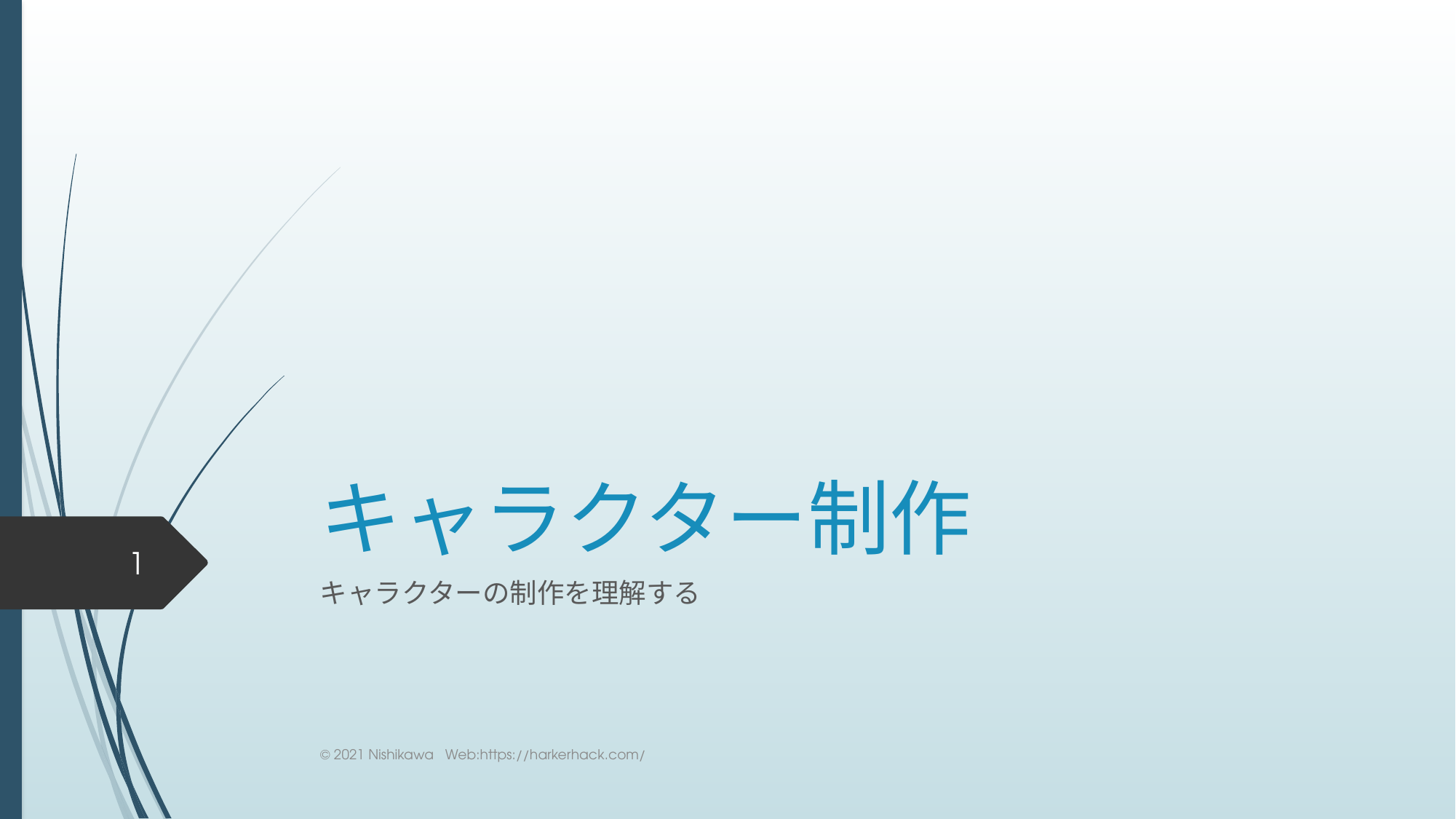

# キャラクター制作
1
キャラクターの制作を理解する
© 2021 Nishikawa   Web:https://harkerhack.com/